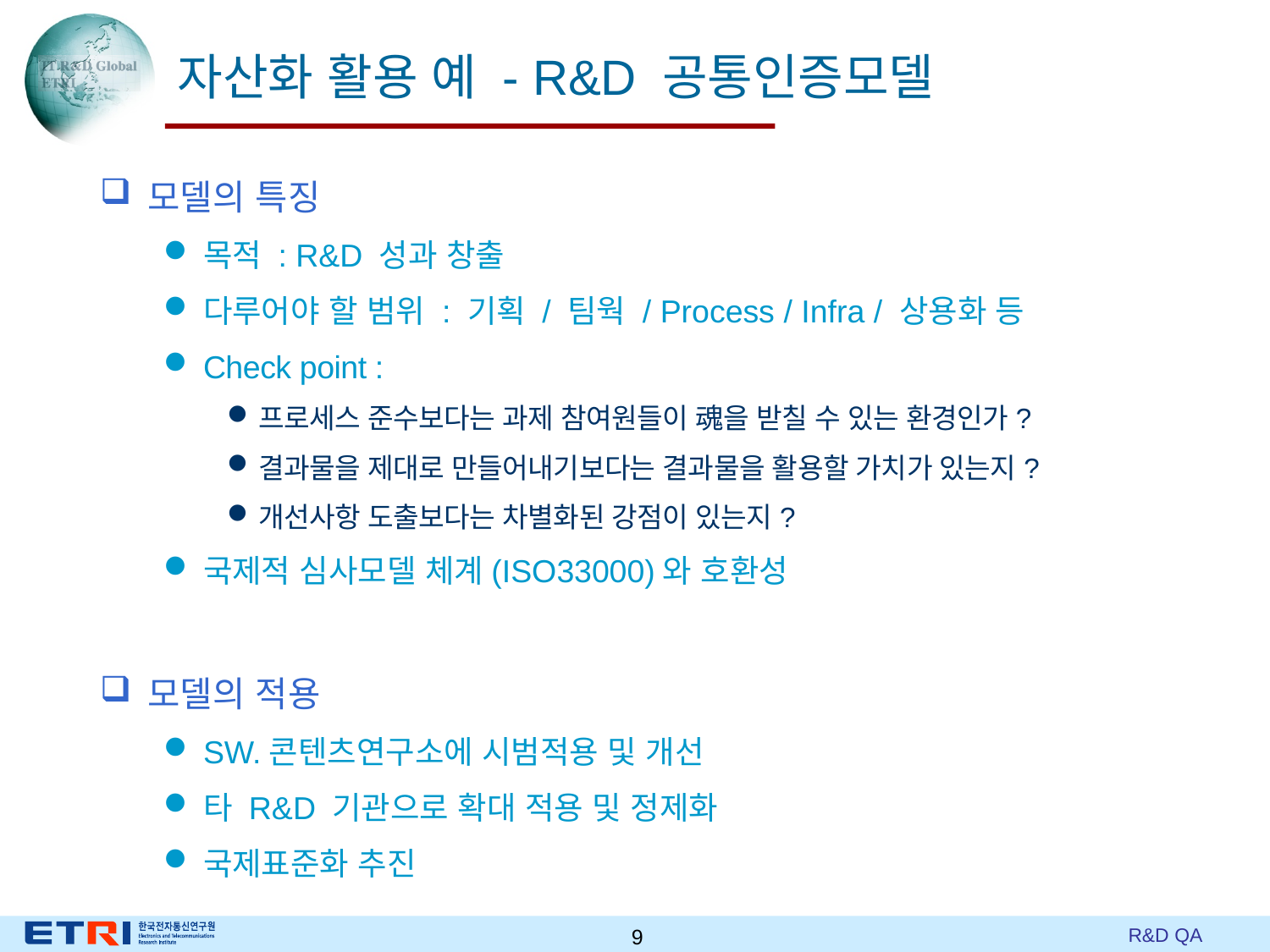

# 자산화 활용 예 - R&D 공통인증모델
모델의 특징
목적 : R&D 성과 창출
다루어야 할 범위 : 기획 / 팀웍 / Process / Infra / 상용화 등
Check point :
프로세스 준수보다는 과제 참여원들이 魂을 받칠 수 있는 환경인가?
결과물을 제대로 만들어내기보다는 결과물을 활용할 가치가 있는지?
개선사항 도출보다는 차별화된 강점이 있는지?
국제적 심사모델 체계(ISO33000)와 호환성

모델의 적용
SW.콘텐츠연구소에 시범적용 및 개선
타 R&D 기관으로 확대 적용 및 정제화
국제표준화 추진